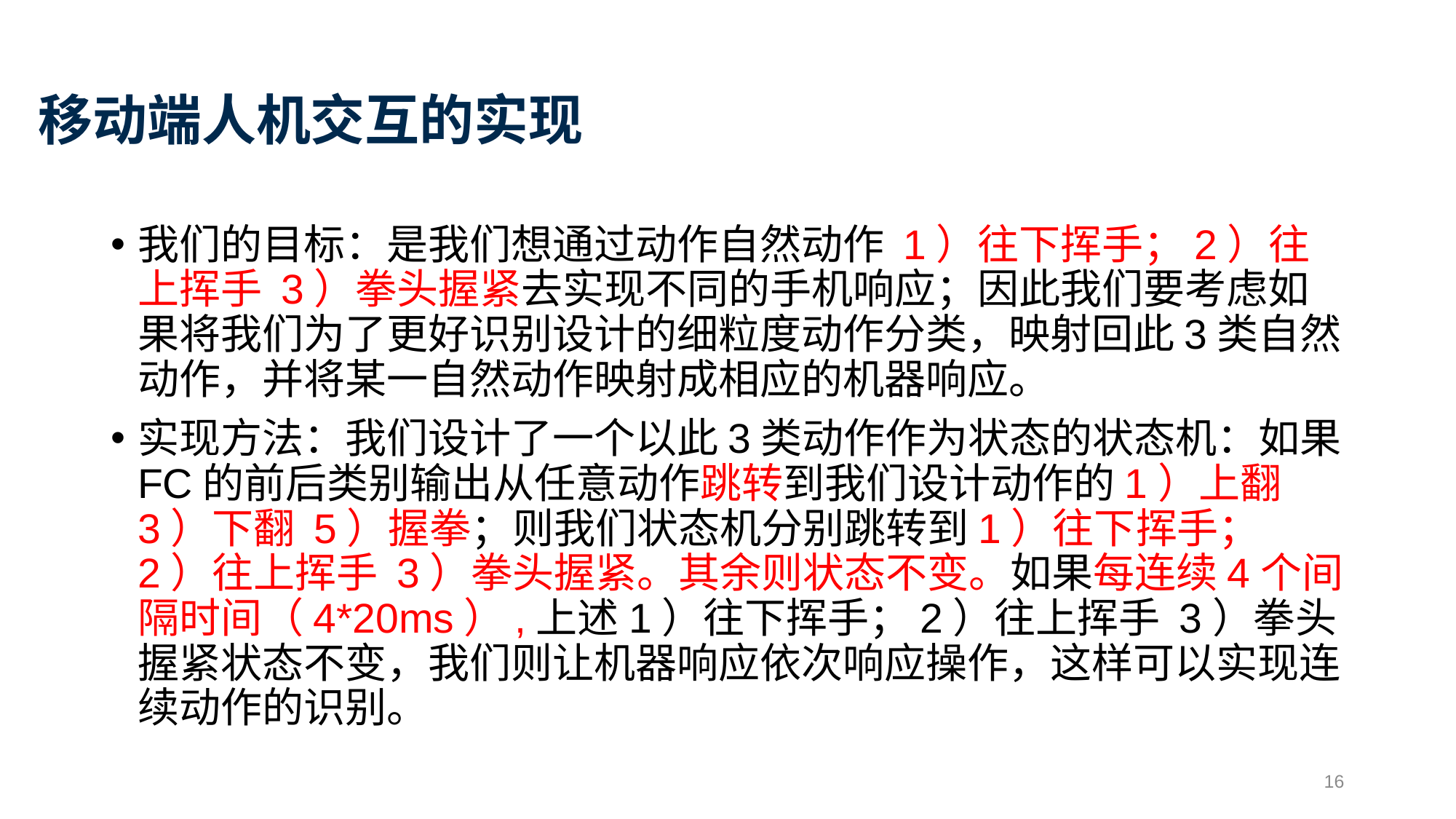

# 移动端人机交互的实现

我们的目标：是我们想通过动作自然动作 1）往下挥手；2）往上挥手 3）拳头握紧去实现不同的手机响应；因此我们要考虑如果将我们为了更好识别设计的细粒度动作分类，映射回此3类自然动作，并将某一自然动作映射成相应的机器响应。
实现方法：我们设计了一个以此3类动作作为状态的状态机：如果FC的前后类别输出从任意动作跳转到我们设计动作的1）上翻 3）下翻 5）握拳；则我们状态机分别跳转到1）往下挥手；2）往上挥手 3）拳头握紧。其余则状态不变。如果每连续4个间隔时间（4*20ms）,上述1）往下挥手；2）往上挥手 3）拳头握紧状态不变，我们则让机器响应依次响应操作，这样可以实现连续动作的识别。
16